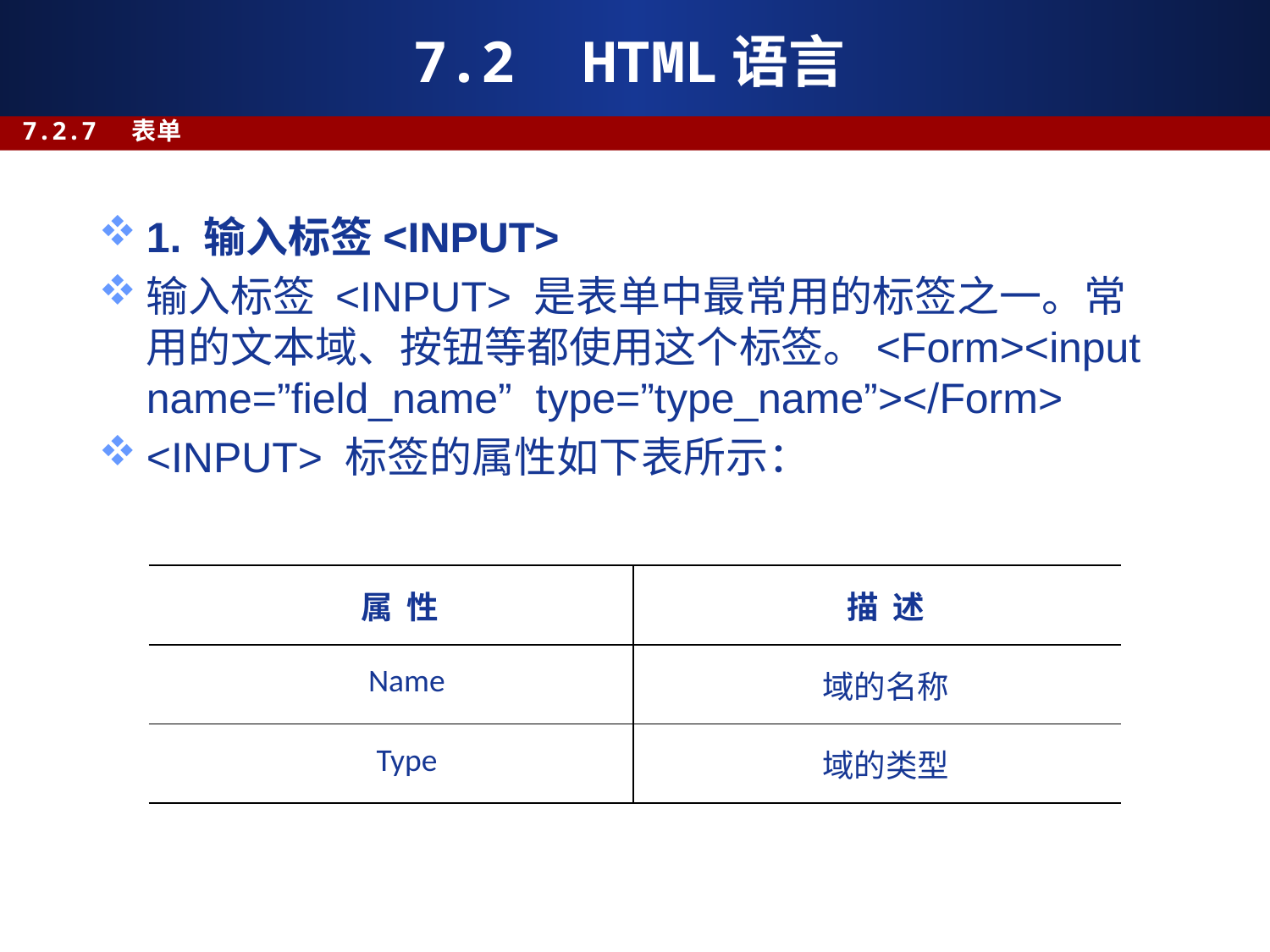

# 7.2  HTML语言
7.2.7  表单
1. 输入标签<INPUT>
输入标签 <INPUT> 是表单中最常用的标签之一。常用的文本域、按钮等都使用这个标签。<Form><input name=”field_name”  type=”type_name”></Form>
<INPUT> 标签的属性如下表所示：
| 属 性 | 描 述 |
| --- | --- |
| Name | 域的名称 |
| Type | 域的类型 |